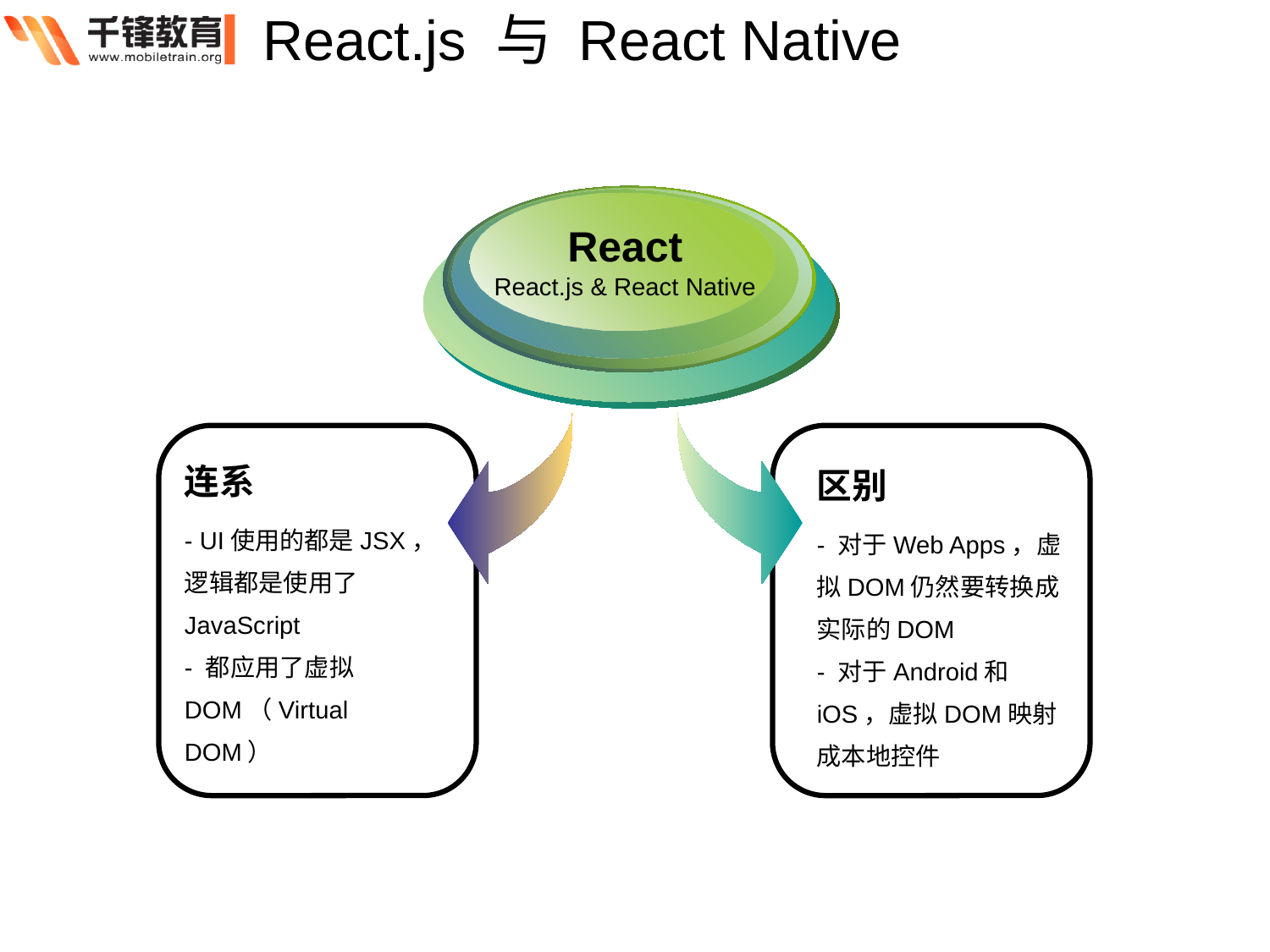

React.js 与 React Native

React
React.js & React Native

连系
- UI使用的都是JSX，逻辑都是使用了JavaScript
- 都应用了虚拟DOM（Virtual DOM）

区别
- 对于Web Apps，虚拟DOM仍然要转换成实际的DOM
- 对于Android和iOS，虚拟DOM映射成本地控件